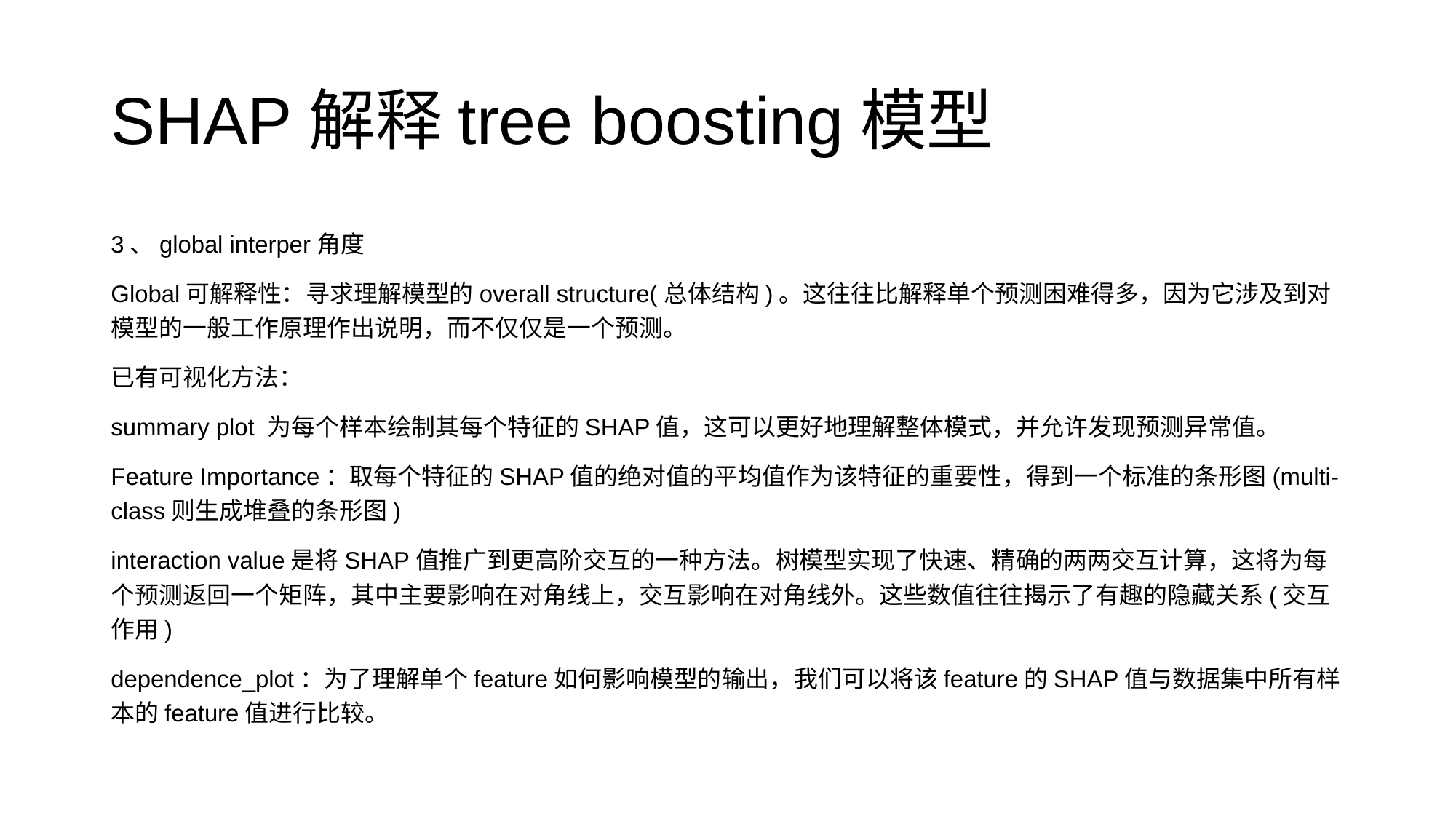

# SHAP解释tree boosting模型
3、global interper角度
Global可解释性：寻求理解模型的overall structure(总体结构)。这往往比解释单个预测困难得多，因为它涉及到对模型的一般工作原理作出说明，而不仅仅是一个预测。
已有可视化方法：
summary plot 为每个样本绘制其每个特征的SHAP值，这可以更好地理解整体模式，并允许发现预测异常值。
Feature Importance：取每个特征的SHAP值的绝对值的平均值作为该特征的重要性，得到一个标准的条形图(multi-class则生成堆叠的条形图)
interaction value是将SHAP值推广到更高阶交互的一种方法。树模型实现了快速、精确的两两交互计算，这将为每个预测返回一个矩阵，其中主要影响在对角线上，交互影响在对角线外。这些数值往往揭示了有趣的隐藏关系(交互作用)
dependence_plot：为了理解单个feature如何影响模型的输出，我们可以将该feature的SHAP值与数据集中所有样本的feature值进行比较。